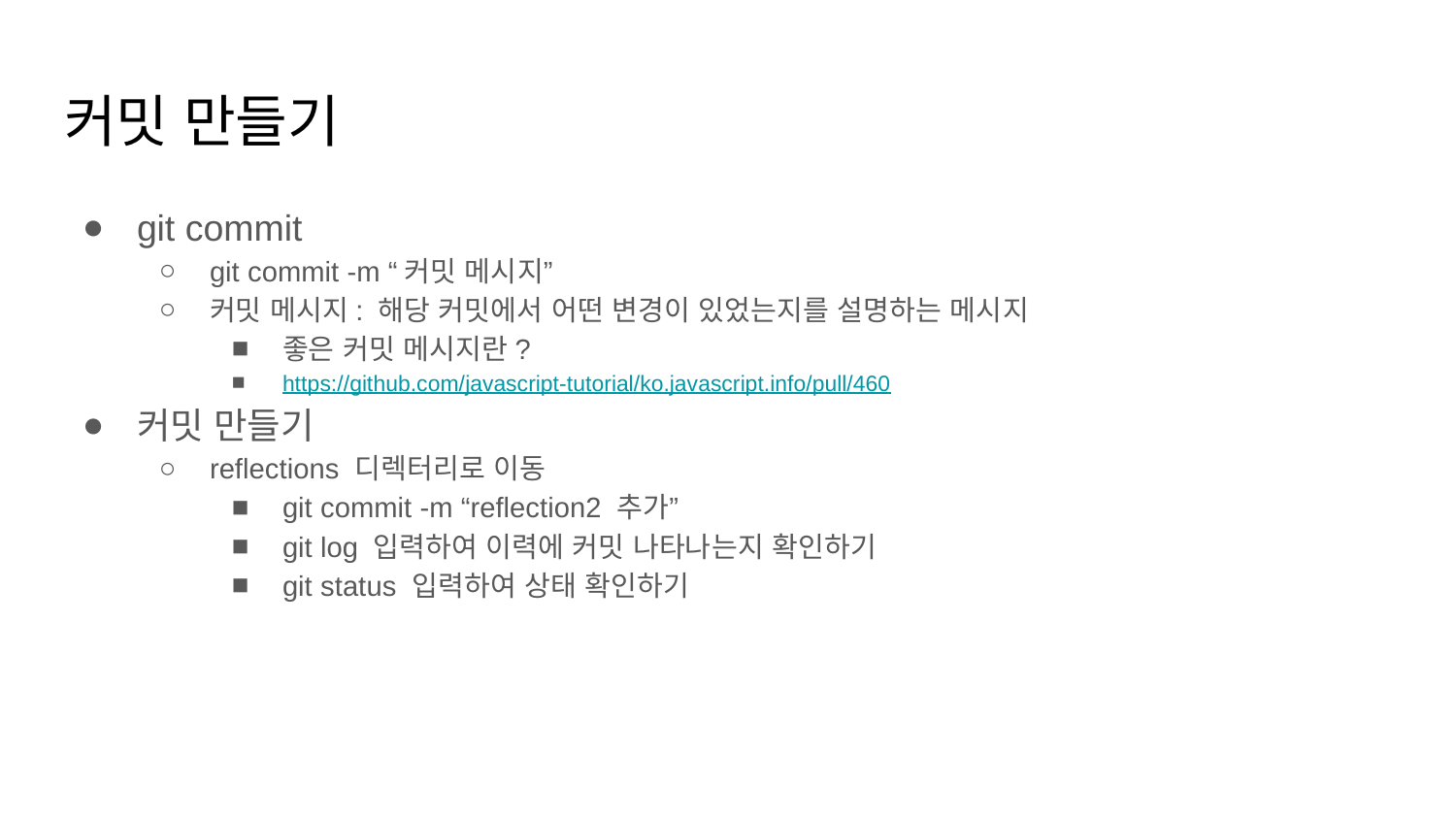

# 커밋 만들기
git commit
git commit -m “커밋 메시지”
커밋 메시지: 해당 커밋에서 어떤 변경이 있었는지를 설명하는 메시지
좋은 커밋 메시지란?
https://github.com/javascript-tutorial/ko.javascript.info/pull/460
커밋 만들기
reflections 디렉터리로 이동
git commit -m “reflection2 추가”
git log 입력하여 이력에 커밋 나타나는지 확인하기
git status 입력하여 상태 확인하기